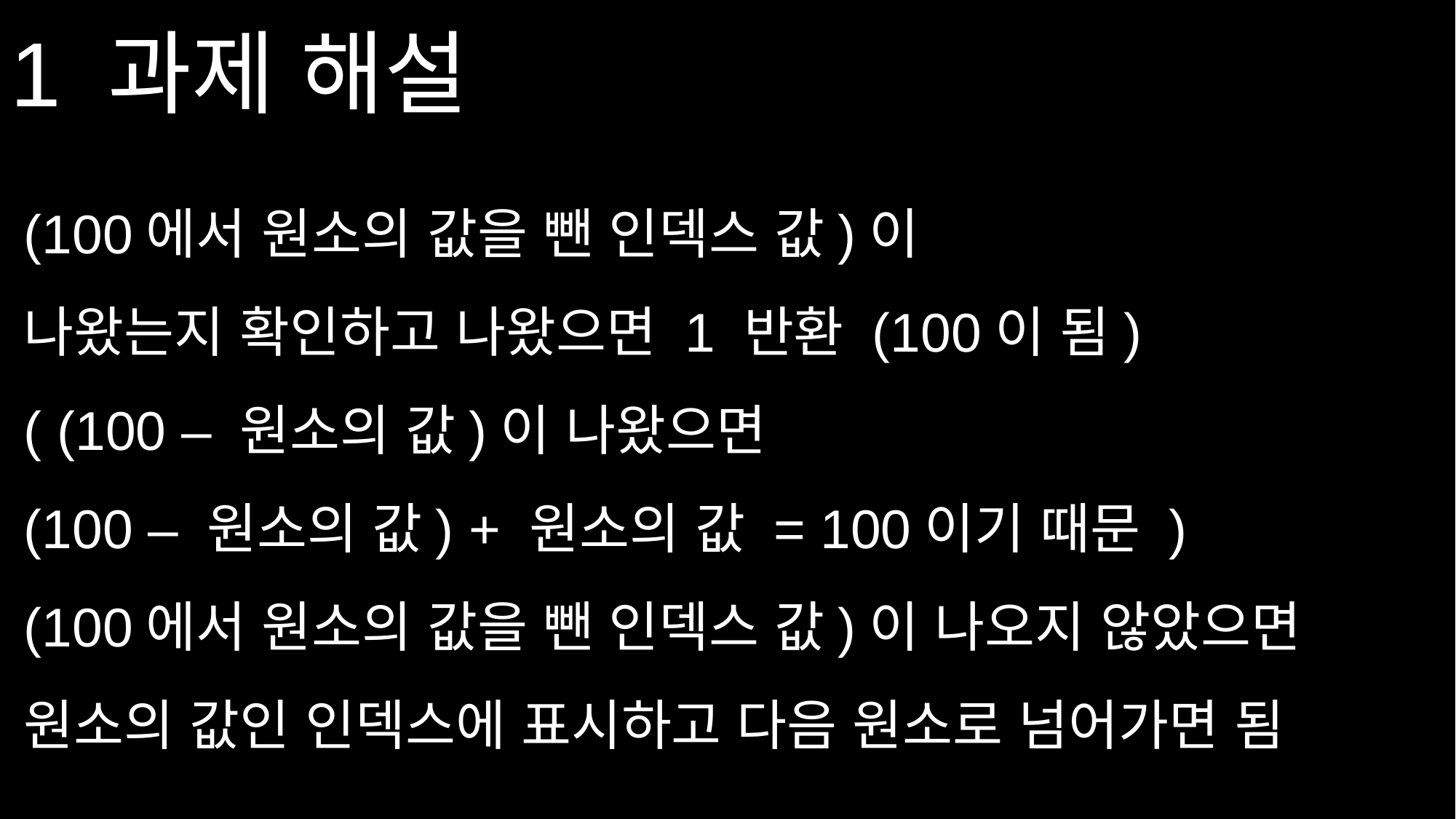

1 과제 해설
(100에서 원소의 값을 뺀 인덱스 값)이
나왔는지 확인하고 나왔으면 1 반환 (100이 됨)
( (100 – 원소의 값)이 나왔으면
(100 – 원소의 값) + 원소의 값 = 100이기 때문 )
(100에서 원소의 값을 뺀 인덱스 값)이 나오지 않았으면 원소의 값인 인덱스에 표시하고 다음 원소로 넘어가면 됨